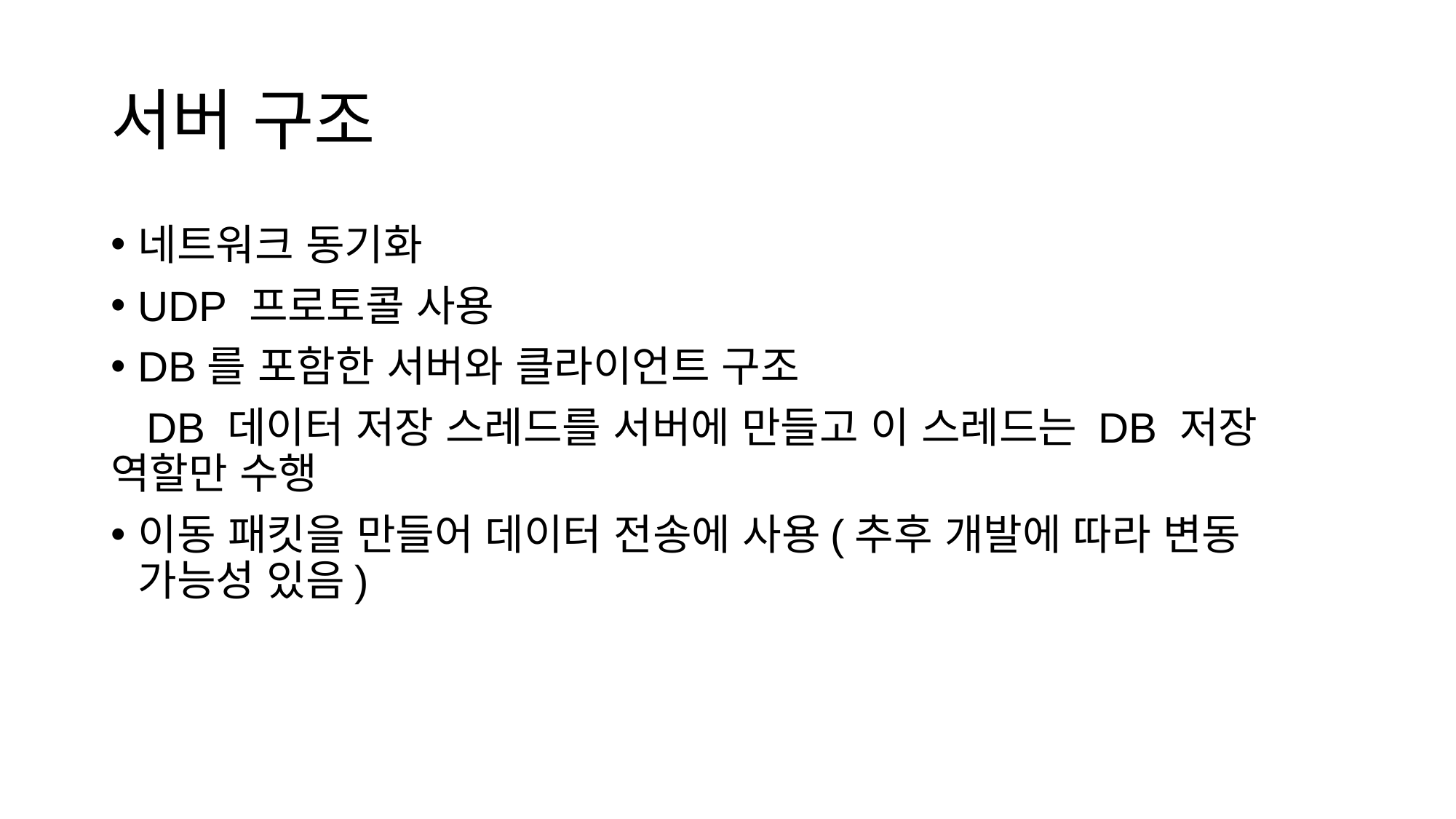

# 서버 구조
네트워크 동기화
UDP 프로토콜 사용
DB를 포함한 서버와 클라이언트 구조
   DB 데이터 저장 스레드를 서버에 만들고 이 스레드는 DB 저장 역할만 수행
이동 패킷을 만들어 데이터 전송에 사용(추후 개발에 따라 변동 가능성 있음)